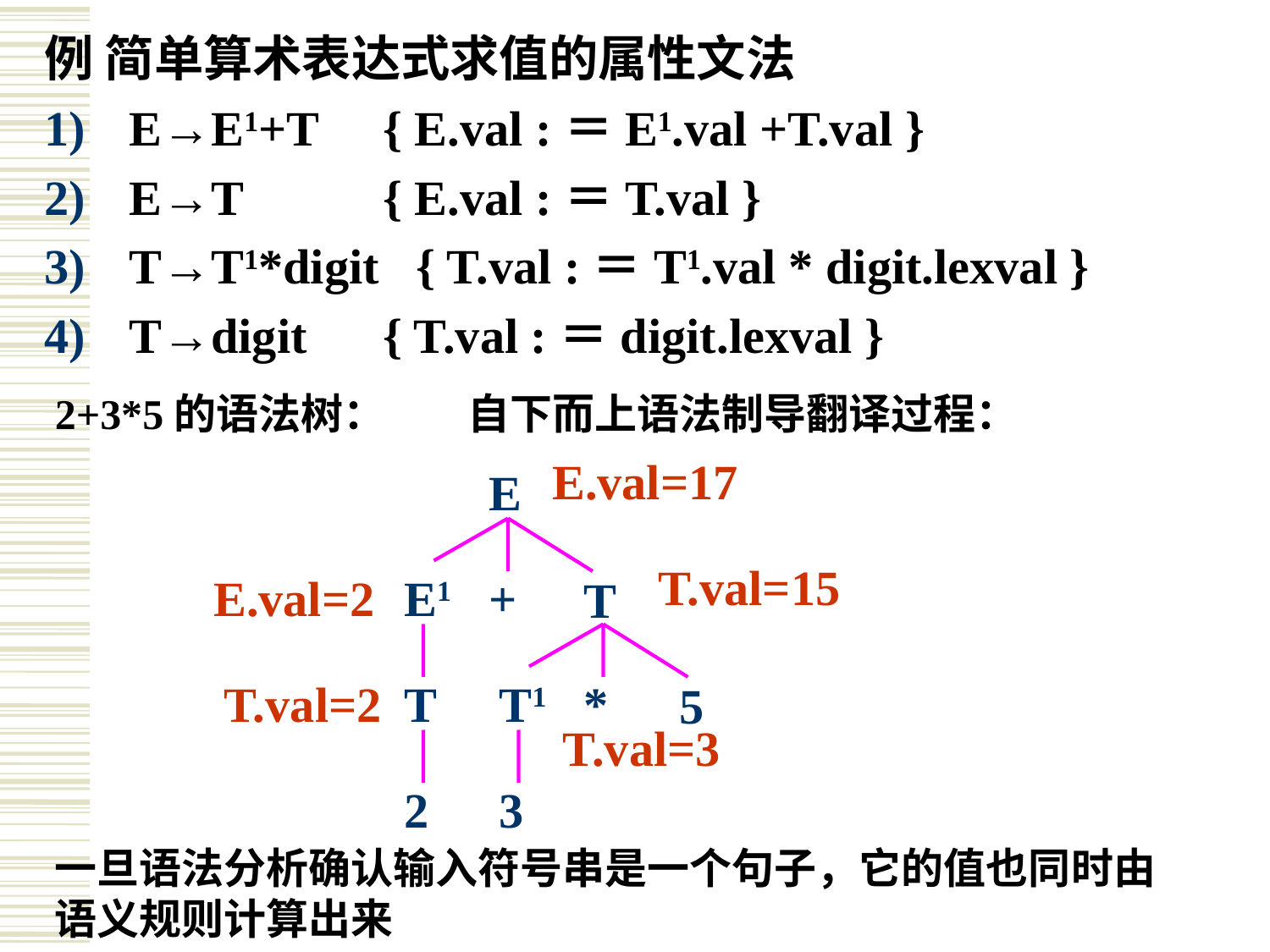

例 简单算术表达式求值的属性文法
E→E1+T	{ E.val :＝E1.val +T.val }
E→T		{ E.val :＝T.val }
T→T1*digit   { T.val :＝T1.val * digit.lexval }
T→digit	{ T.val :＝digit.lexval }
2+3*5的语法树：
自下而上语法制导翻译过程：
E.val=17
E

E1
+
T

T
T1
*
5

2
3
T.val=15
E.val=2
T.val=2
T.val=3
一旦语法分析确认输入符号串是一个句子，它的值也同时由语义规则计算出来